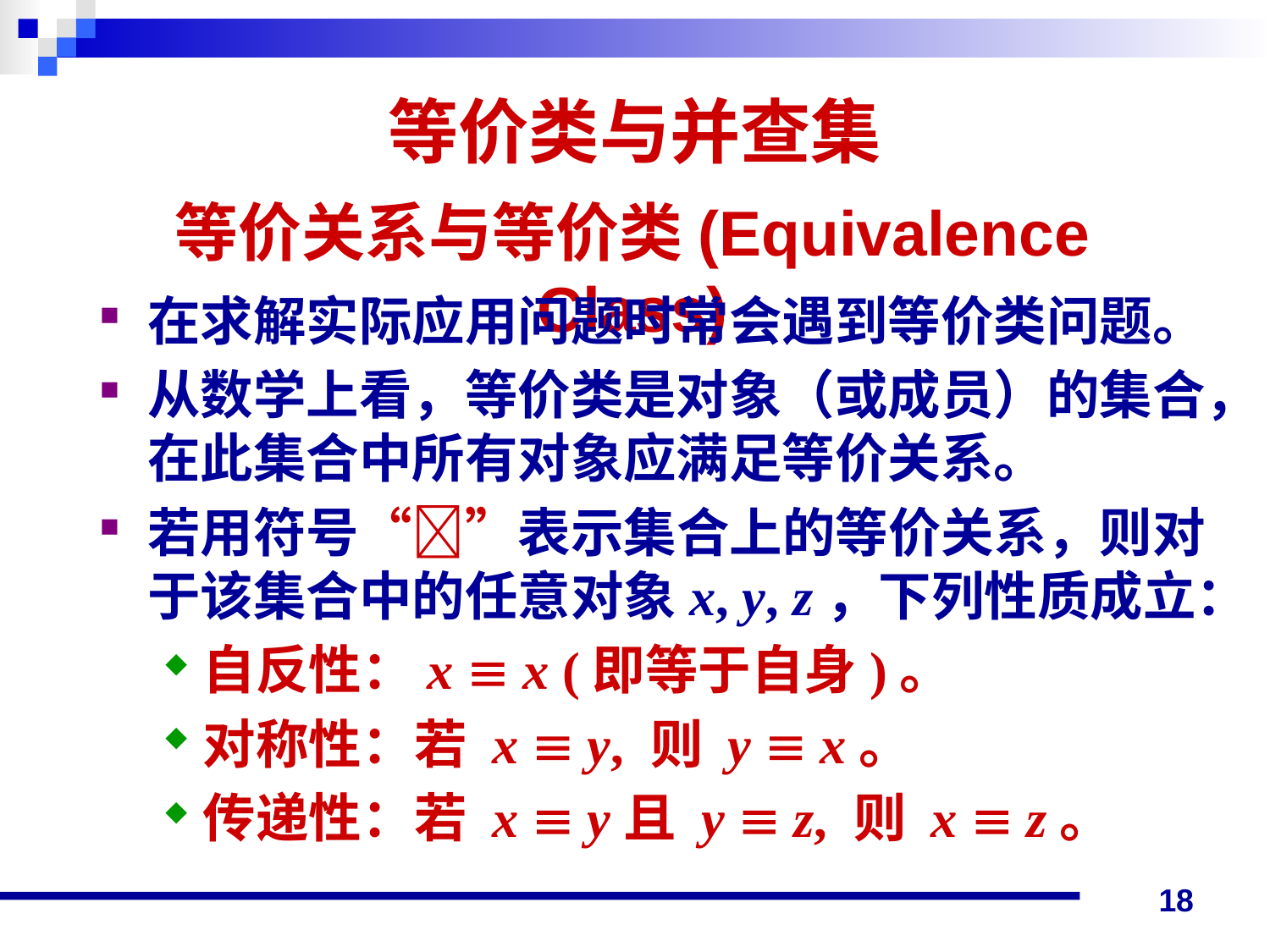

# 等价类与并查集
等价关系与等价类(Equivalence Class)
在求解实际应用问题时常会遇到等价类问题。
从数学上看，等价类是对象（或成员）的集合，在此集合中所有对象应满足等价关系。
若用符号“≡”表示集合上的等价关系，则对于该集合中的任意对象x, y, z，下列性质成立：
自反性：x ≡ x (即等于自身)。
对称性：若 x ≡ y, 则 y ≡ x。
传递性：若 x ≡ y且 y ≡ z, 则 x ≡ z。
18